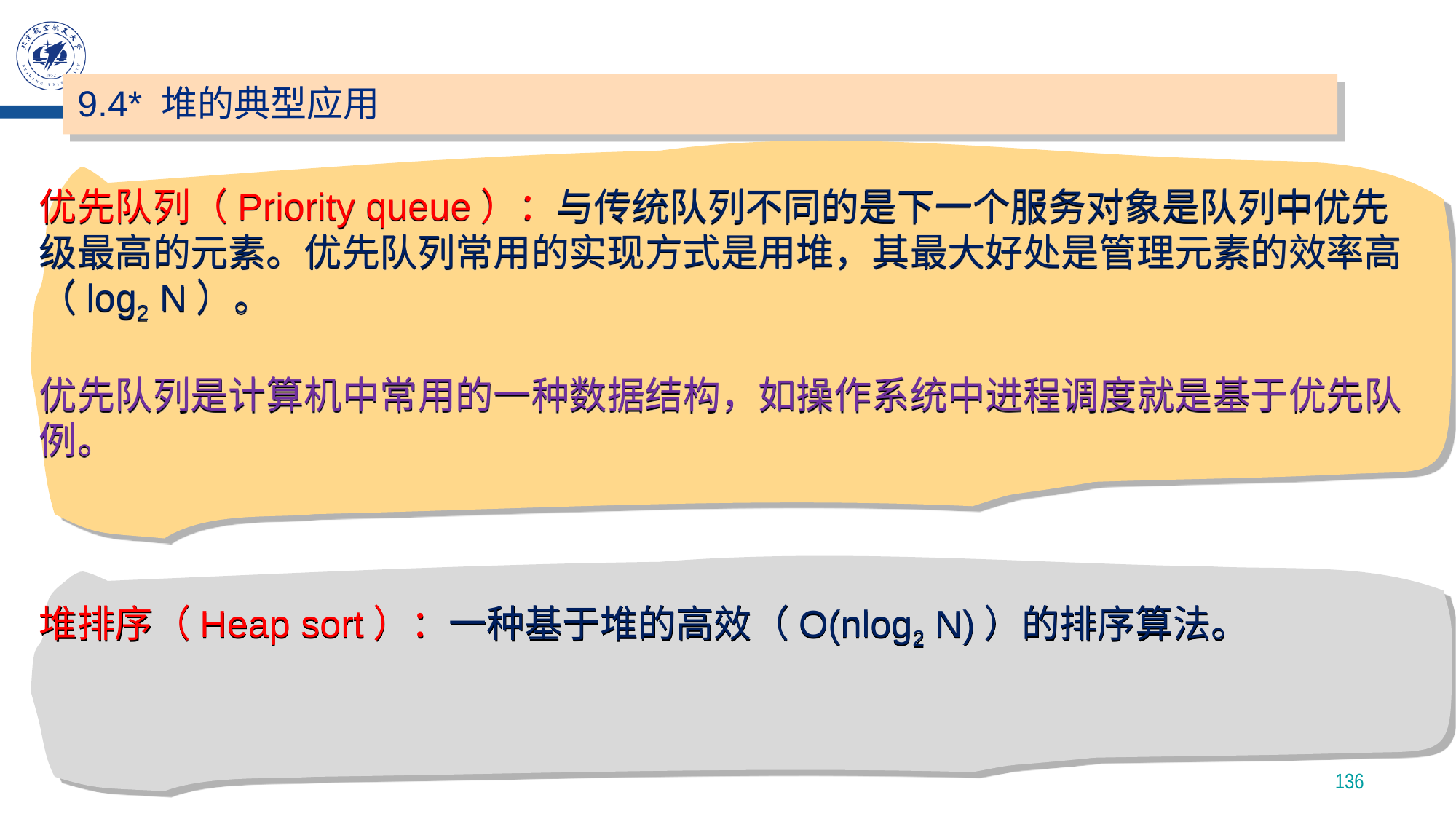

9.4* 堆的典型应用

优先队列（Priority queue）：与传统队列不同的是下一个服务对象是队列中优先级最高的元素。优先队列常用的实现方式是用堆，其最大好处是管理元素的效率高（log2 N）。

优先队列是计算机中常用的一种数据结构，如操作系统中进程调度就是基于优先队例。

堆排序（Heap sort）：一种基于堆的高效（O(nlog2 N)）的排序算法。

136